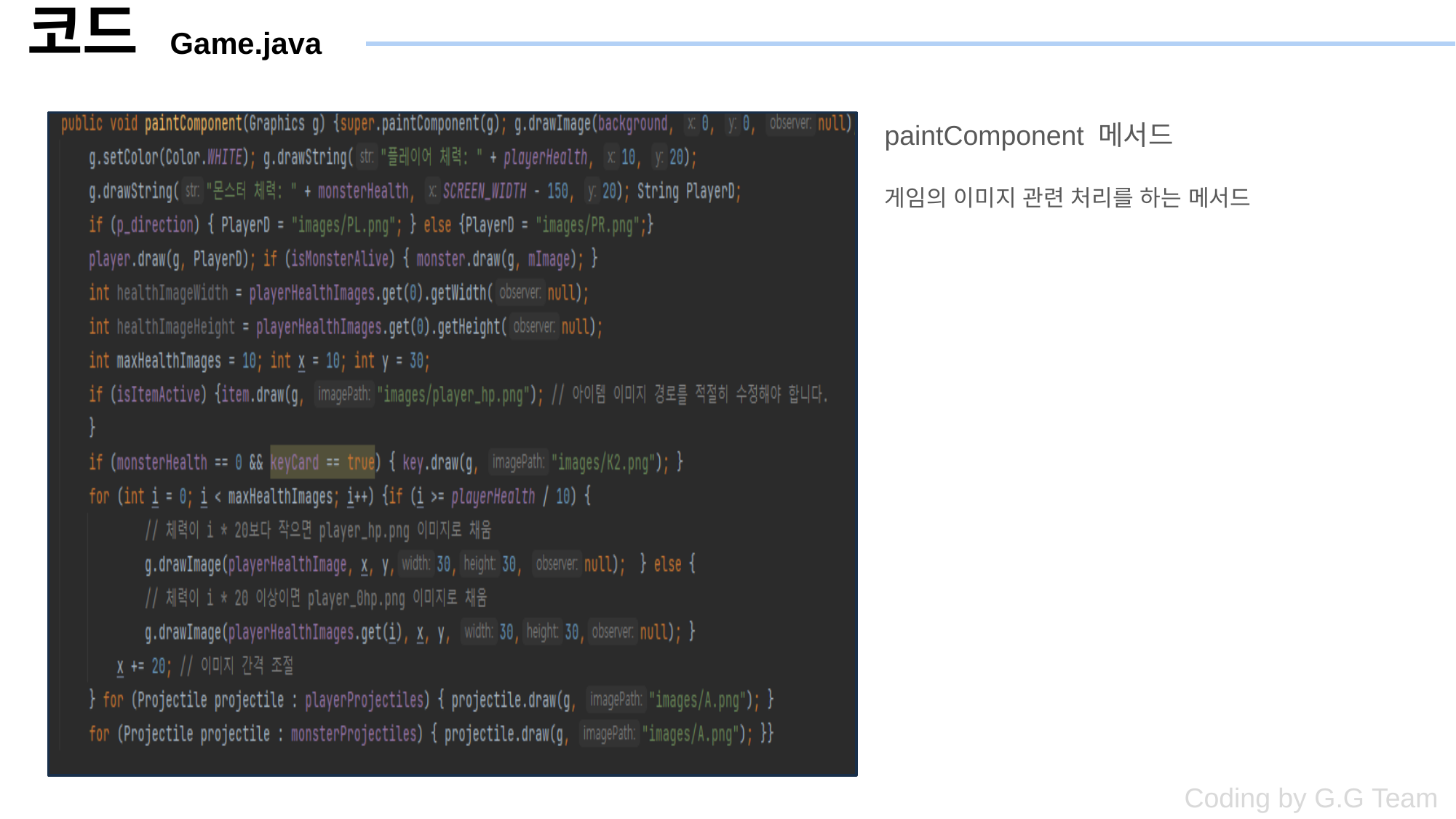

코드 Game.java

paintComponent 메서드

게임의 이미지 관련 처리를 하는 메서드

Coding by G.G Team